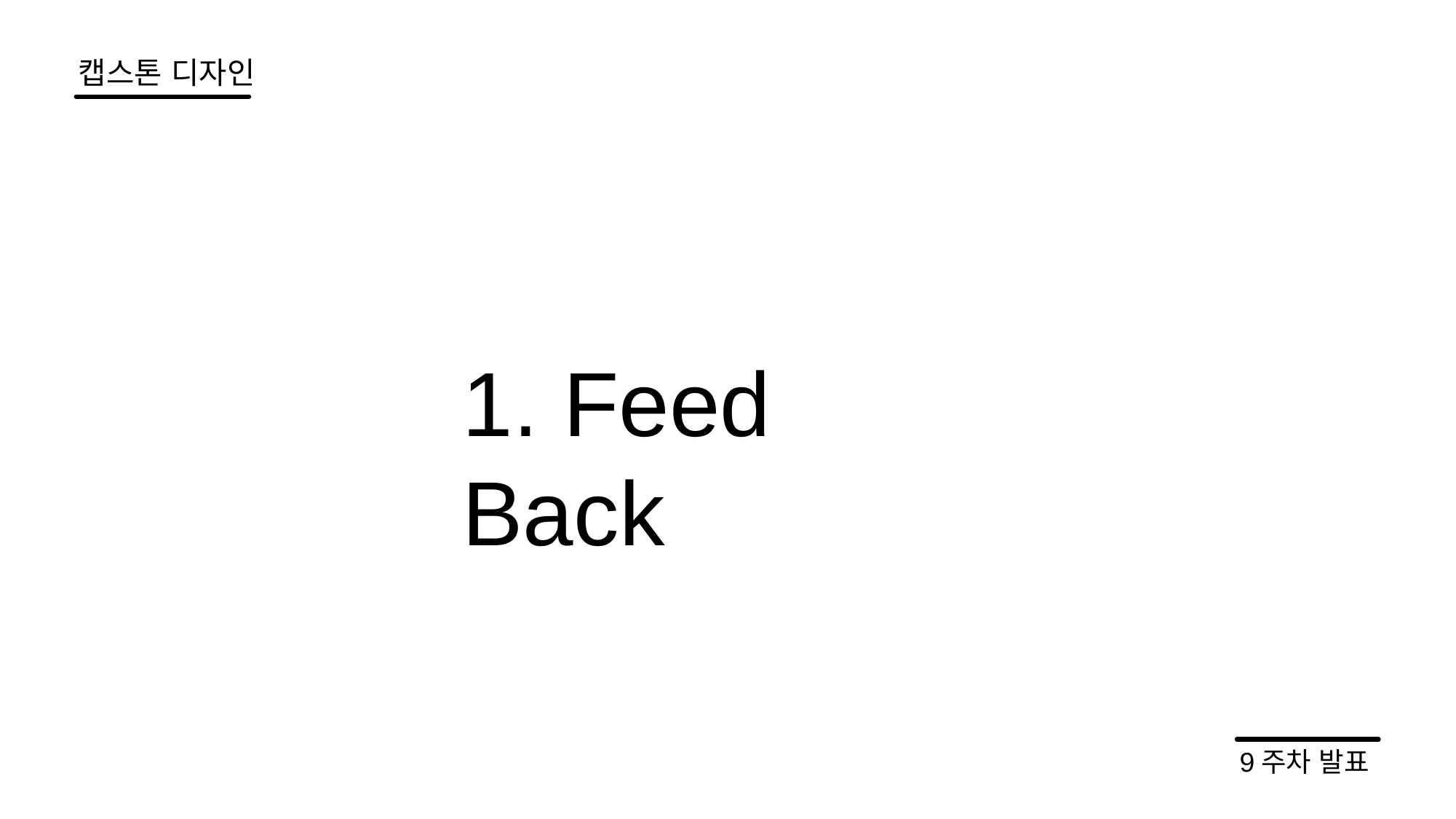

캡스톤 디자인
1. Feed Back
9주차 발표